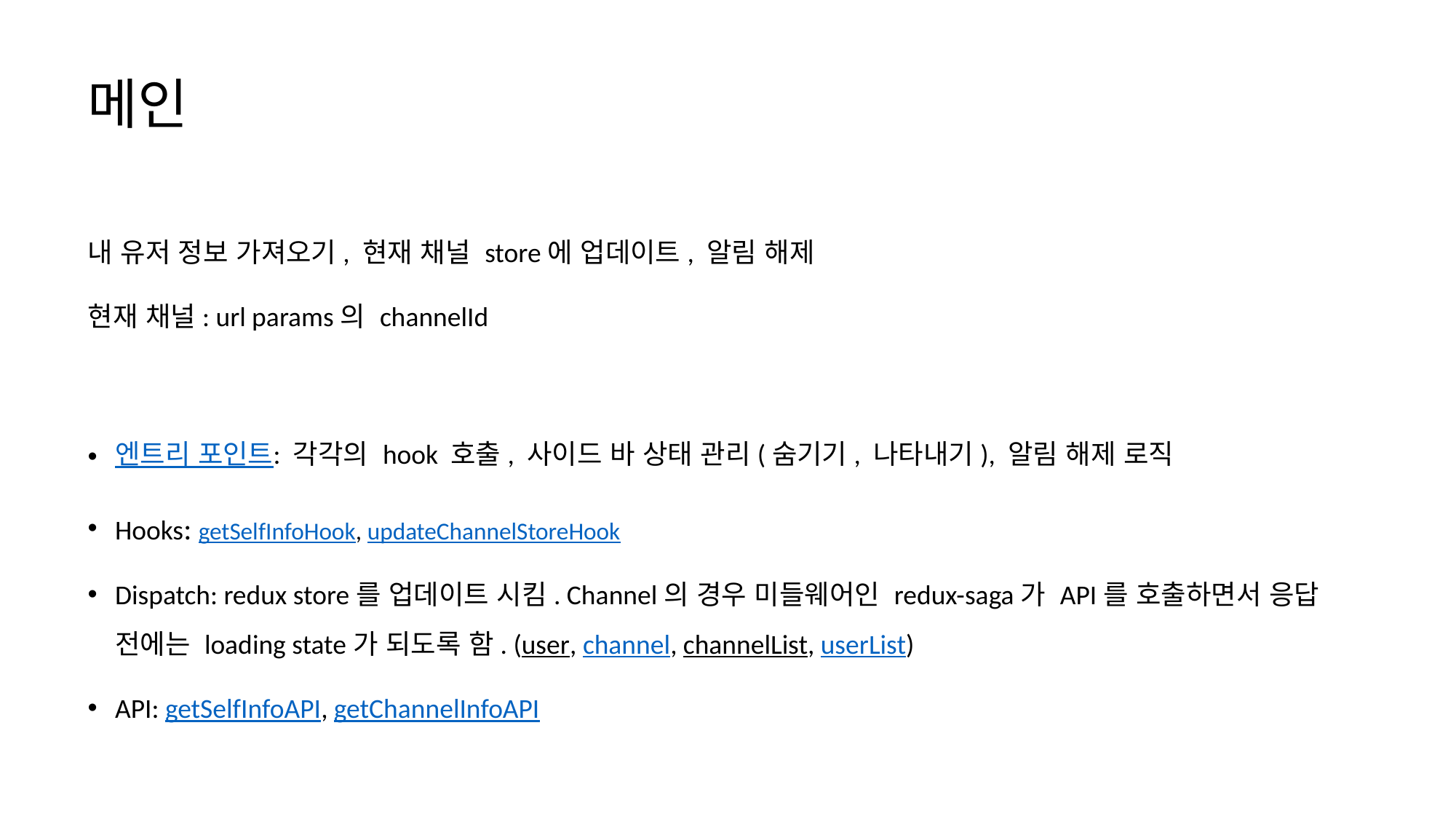

# 메인
내 유저 정보 가져오기, 현재 채널 store에 업데이트, 알림 해제
현재 채널: url params의 channelId

엔트리 포인트: 각각의 hook 호출, 사이드 바 상태 관리(숨기기, 나타내기), 알림 해제 로직
Hooks: getSelfInfoHook, updateChannelStoreHook
Dispatch: redux store를 업데이트 시킴. Channel의 경우 미들웨어인 redux-saga가 API를 호출하면서 응답 전에는 loading state가 되도록 함. (user, channel, channelList, userList)
API: getSelfInfoAPI, getChannelInfoAPI